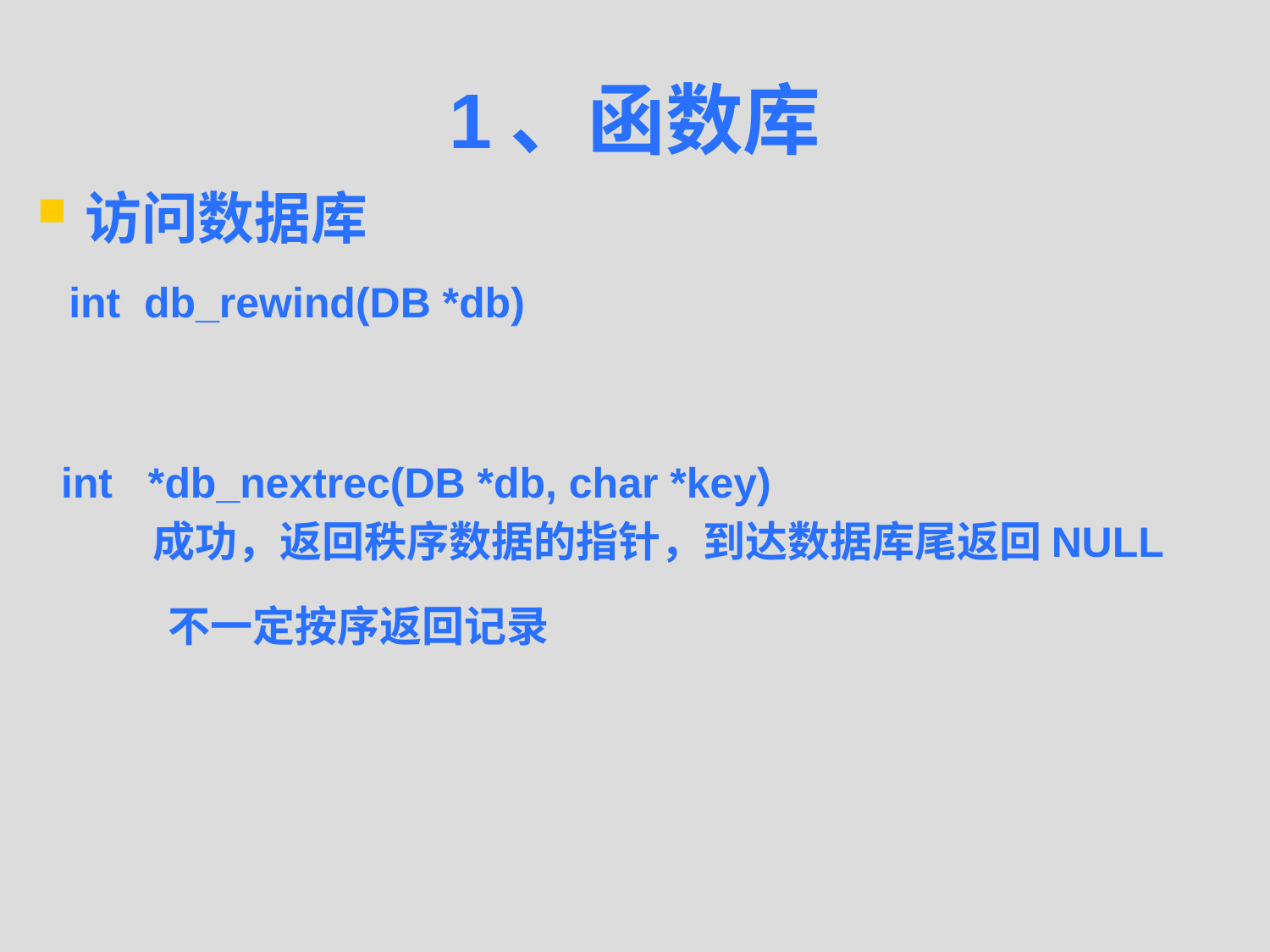

# 1、函数库
访问数据库
  int  db_rewind(DB *db)

  int   *db_nextrec(DB *db, char *key)
           成功，返回秩序数据的指针，到达数据库尾返回NULL
        不一定按序返回记录